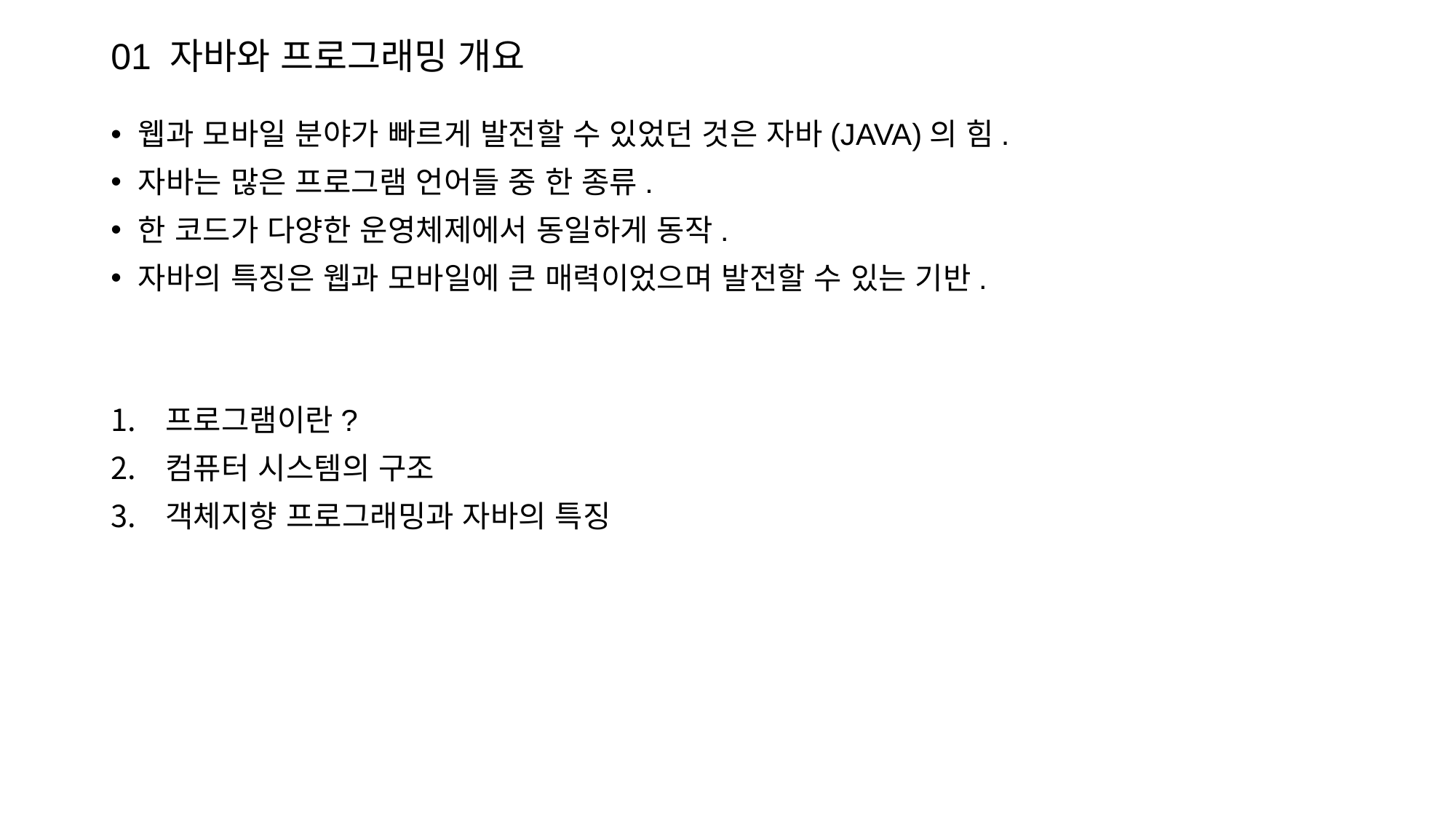

# 01 자바와 프로그래밍 개요
웹과 모바일 분야가 빠르게 발전할 수 있었던 것은 자바(JAVA)의 힘.
자바는 많은 프로그램 언어들 중 한 종류.
한 코드가 다양한 운영체제에서 동일하게 동작.
자바의 특징은 웹과 모바일에 큰 매력이었으며 발전할 수 있는 기반.

프로그램이란?
컴퓨터 시스템의 구조
객체지향 프로그래밍과 자바의 특징